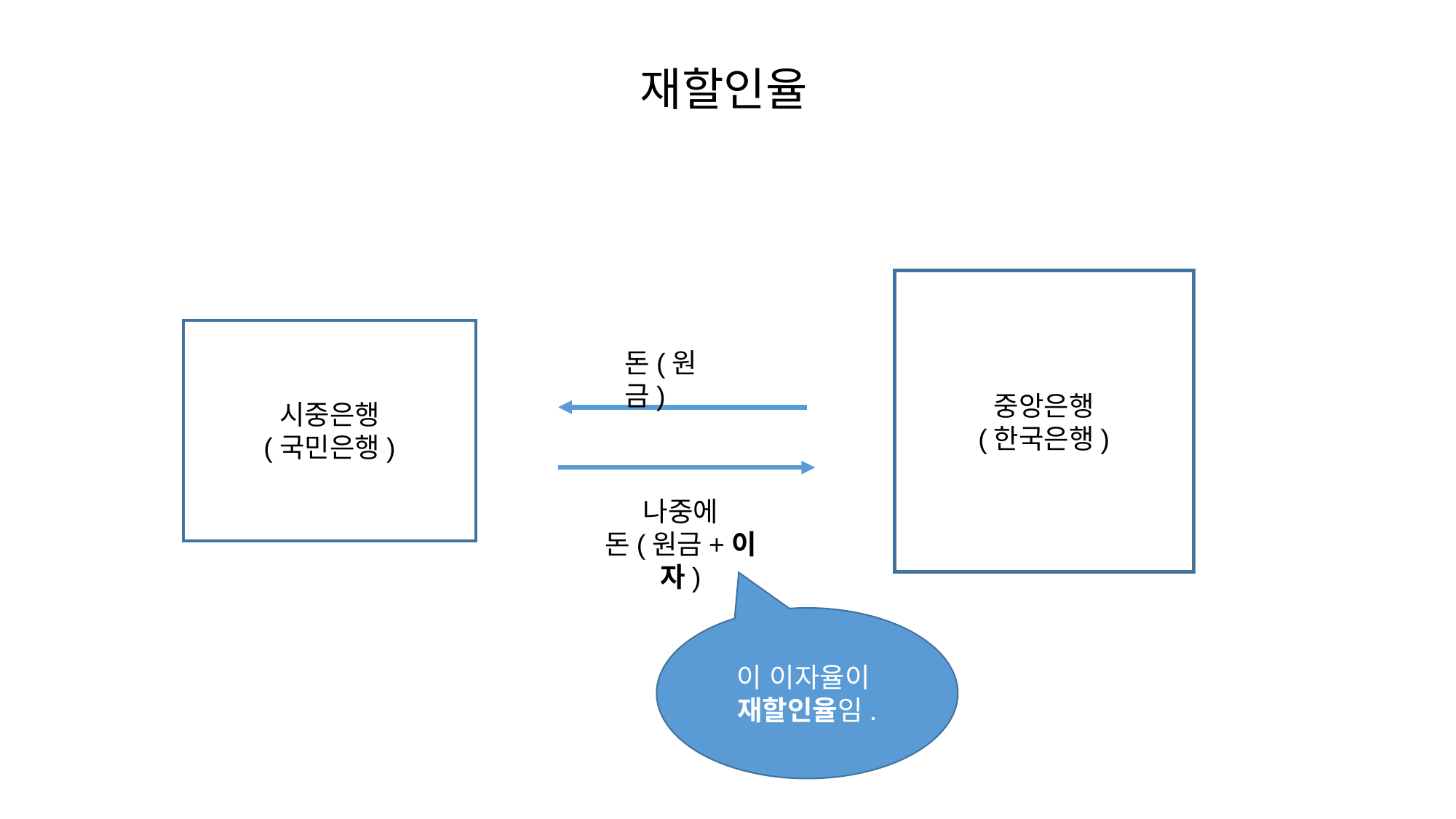

재할인율
중앙은행
(한국은행)
시중은행
(국민은행)
돈(원금)
나중에
돈(원금+이자)
이 이자율이
재할인율임.